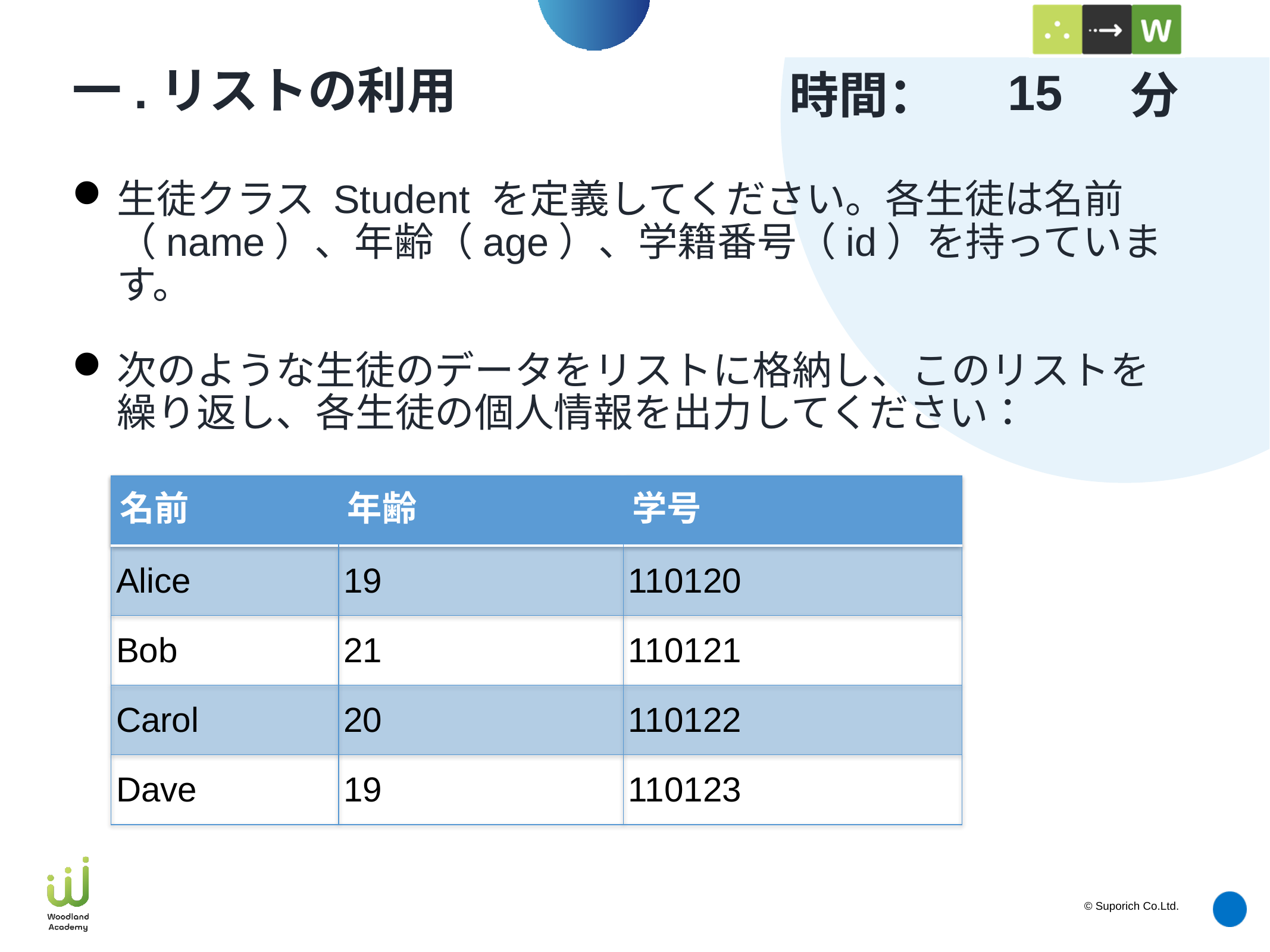

15
# 一.リストの利用
生徒クラス Student を定義してください。各生徒は名前（name）、年齢（age）、学籍番号（id）を持っています。

次のような生徒のデータをリストに格納し、このリストを繰り返し、各生徒の個人情報を出力してください：

| 名前 | 年齢 | 学号 |
| --- | --- | --- |
| Alice | 19 | 110120 |
| Bob | 21 | 110121 |
| Carol | 20 | 110122 |
| Dave | 19 | 110123 |